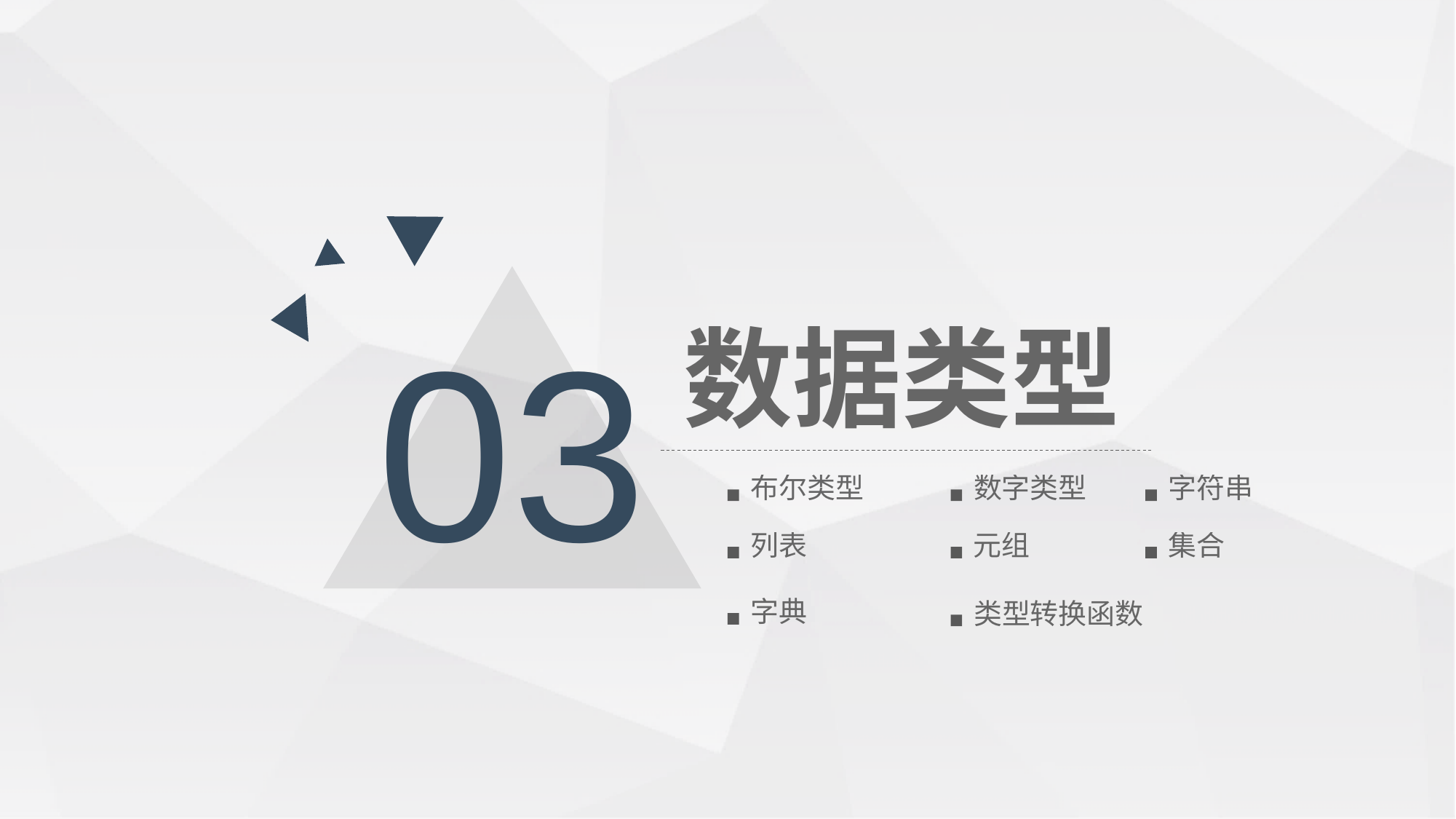

03

数据类型
布尔类型

数字类型

字符串

元组

集合

列表

字典

类型转换函数